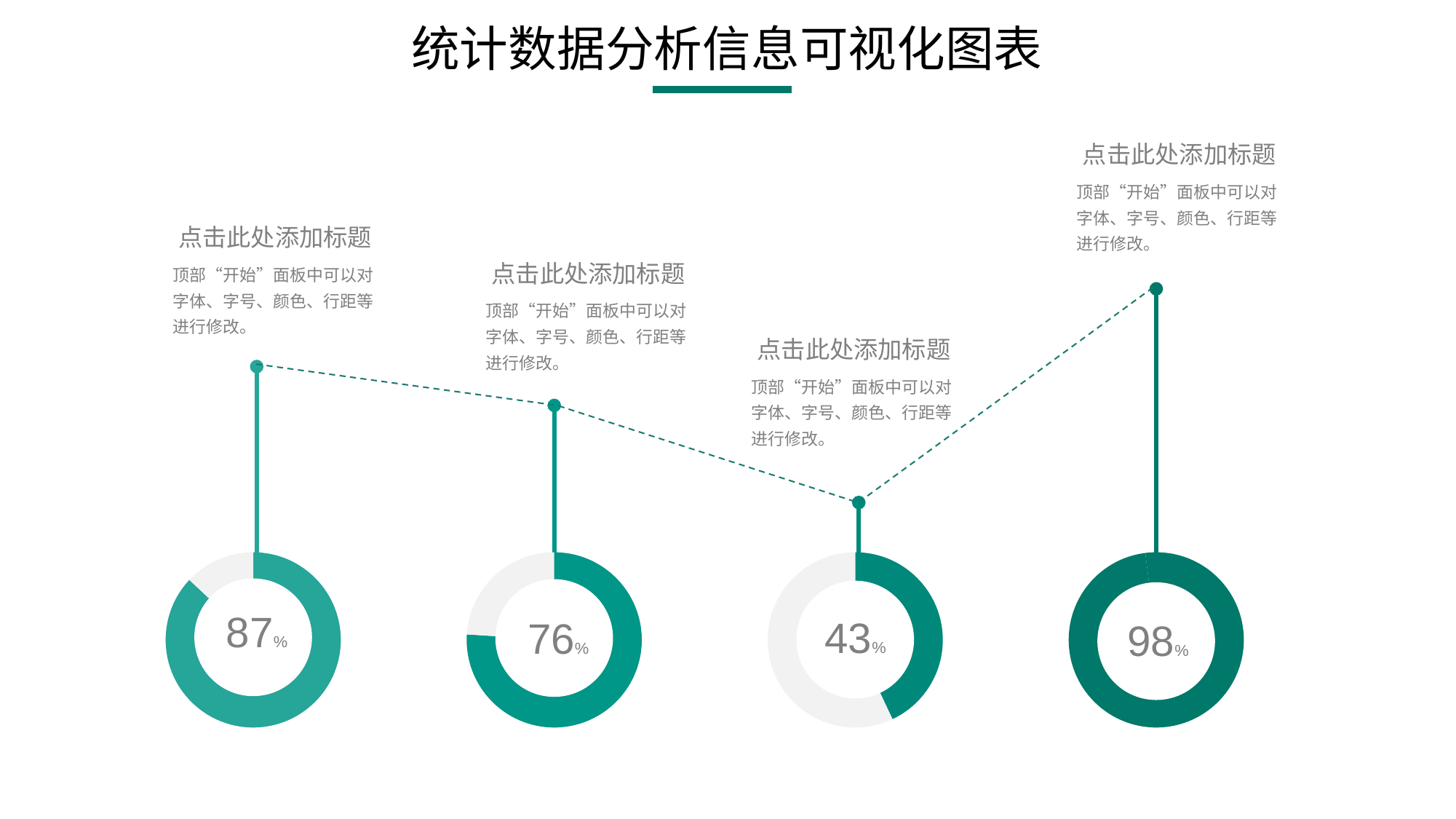

点击此处添加标题
顶部“开始”面板中可以对字体、字号、颜色、行距等进行修改。
点击此处添加标题
点击此处添加标题
顶部“开始”面板中可以对字体、字号、颜色、行距等进行修改。

顶部“开始”面板中可以对字体、字号、颜色、行距等进行修改。
点击此处添加标题
顶部“开始”面板中可以对字体、字号、颜色、行距等进行修改。

### Chart

| Category | 销售额 |
|---|---|
| A | 87.0 |
| 其他 | 13.0 |
87%

### Chart

| Category | 销售额 |
|---|---|
| A | 76.0 |
| 其他 | 24.0 |
76%

### Chart

| Category | 销售额 |
|---|---|
| A | 43.0 |
| 其他 | 57.0 |
43%

### Chart

| Category | 销售额 |
|---|---|
| A | 98.0 |
| 其他 | 2.0 |
98%